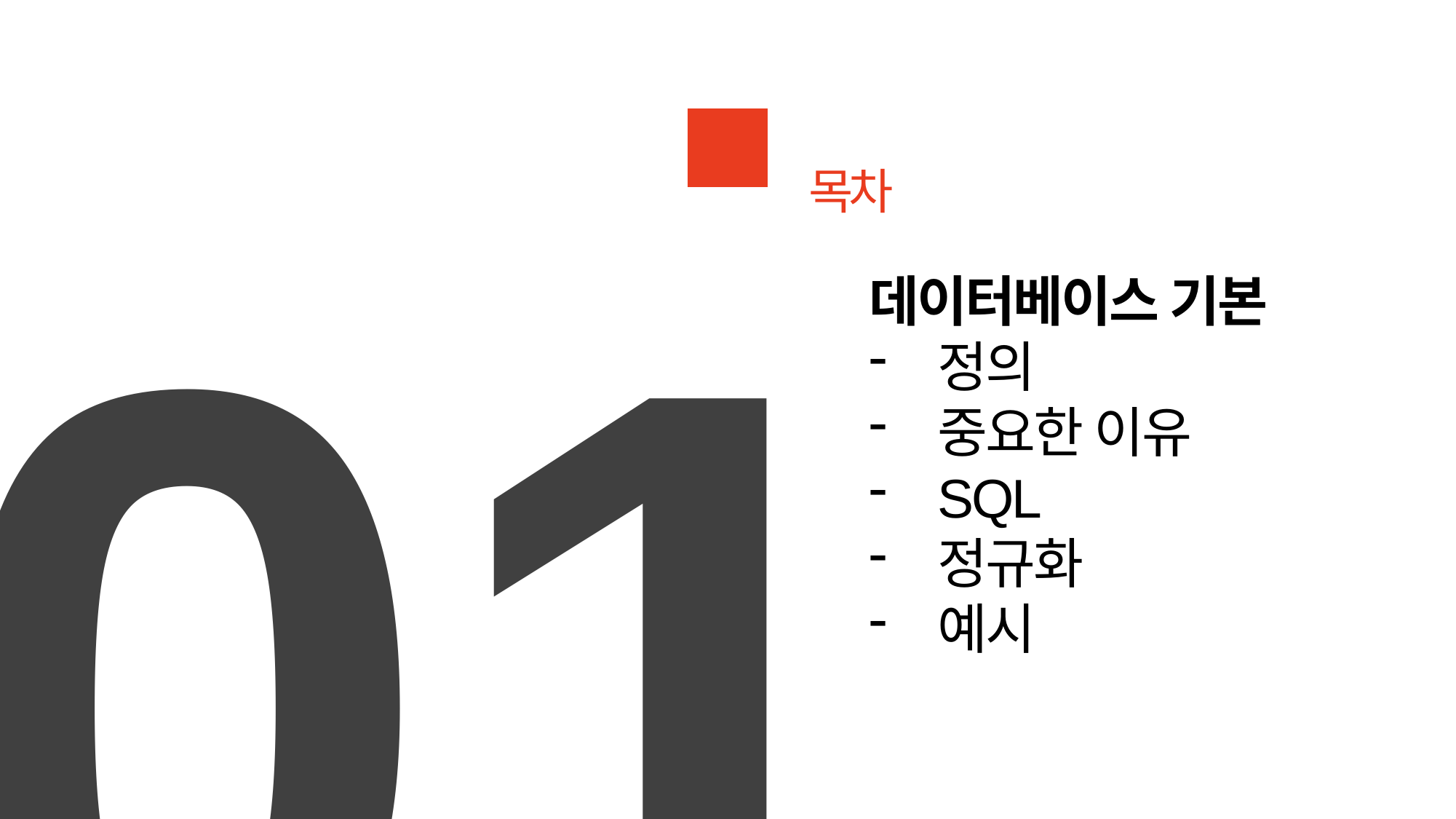

01
목차
데이터베이스 기본
정의
중요한 이유
SQL
정규화
예시